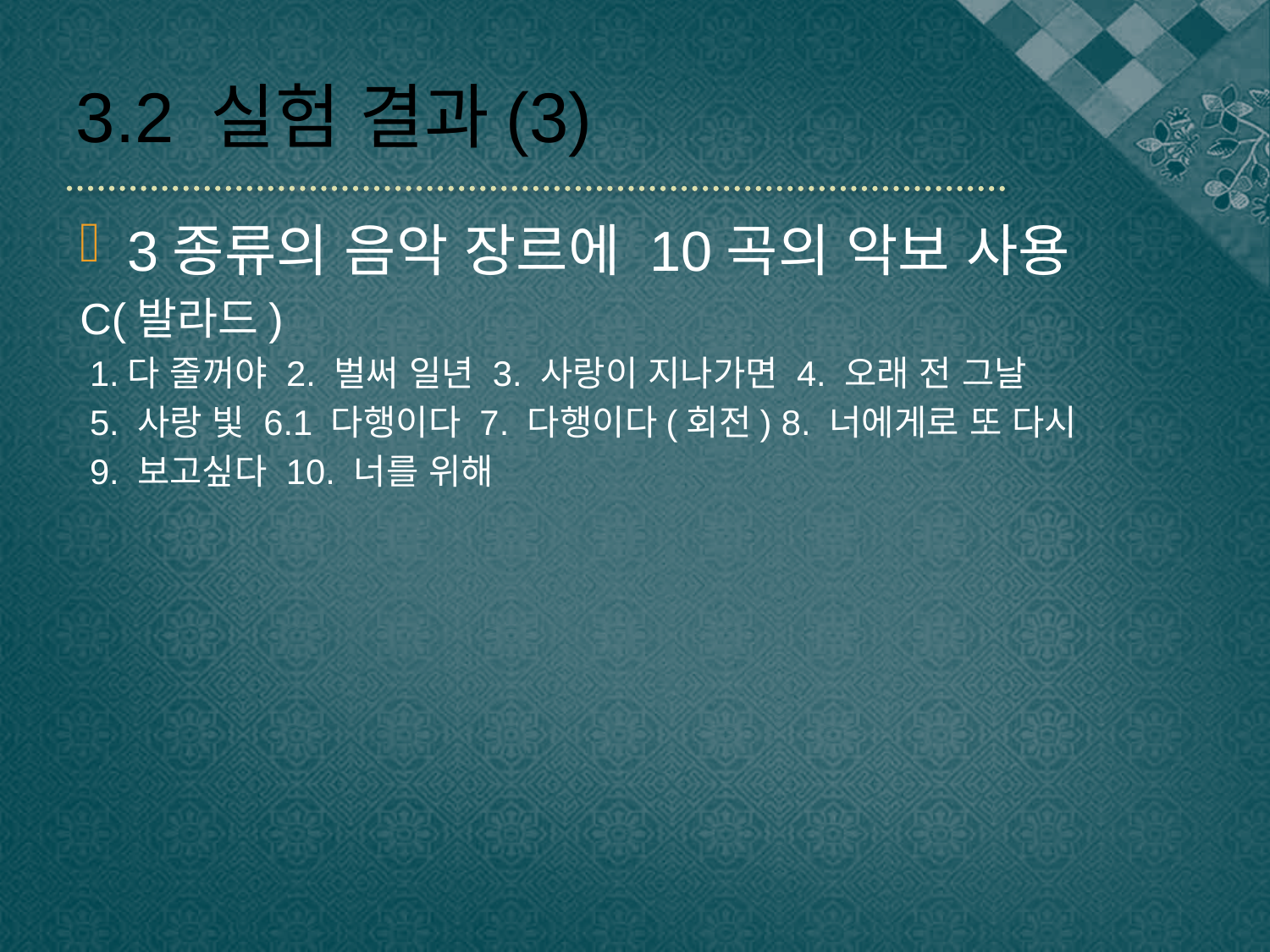

# 3.2 실험 결과(3)
3종류의 음악 장르에 10곡의 악보 사용
C(발라드)
 1.다 줄꺼야 2. 벌써 일년 3. 사랑이 지나가면 4. 오래 전 그날
 5. 사랑 빛 6.1 다행이다 7. 다행이다(회전) 8. 너에게로 또 다시
 9. 보고싶다 10. 너를 위해